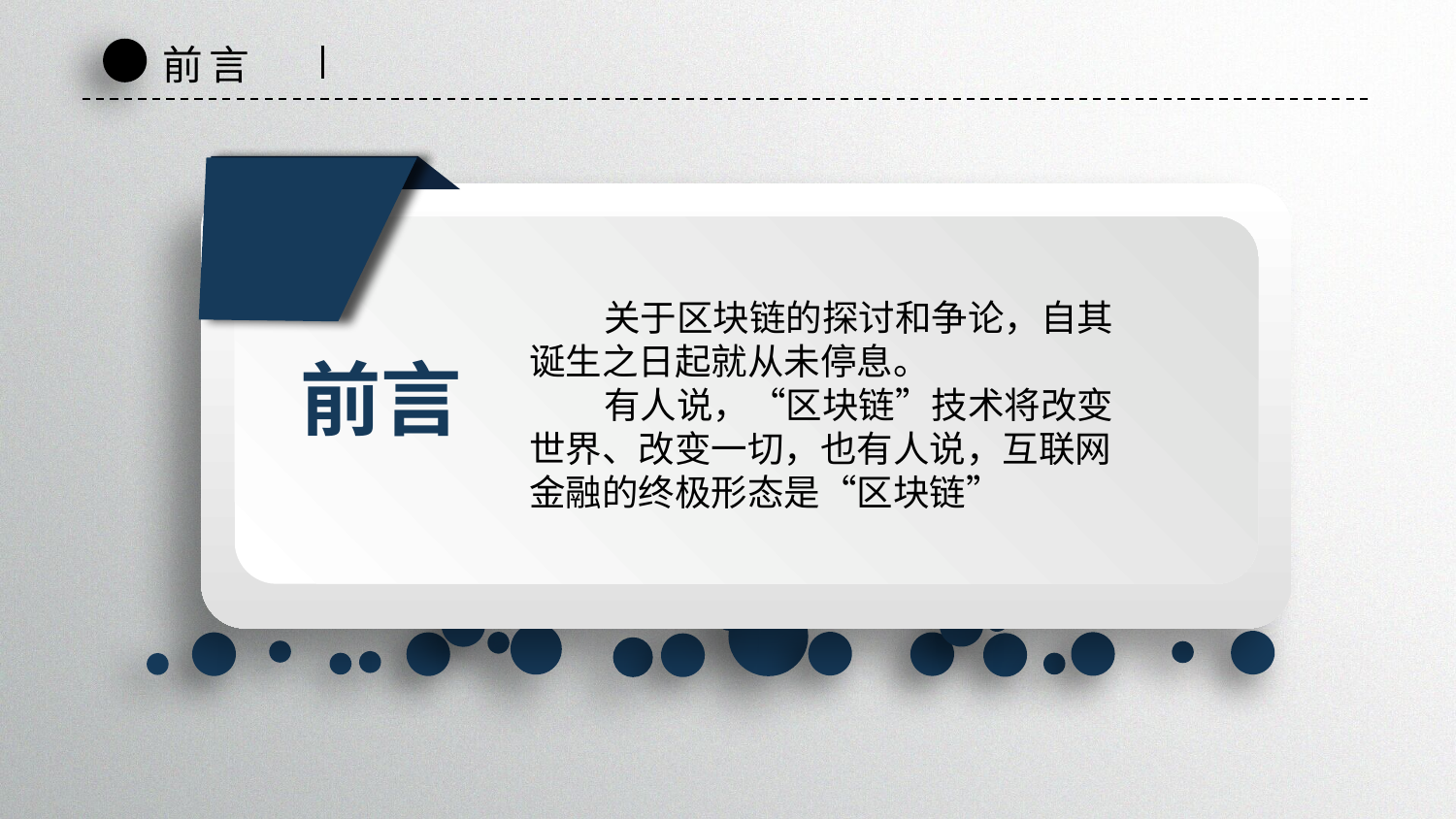

前言

        关于区块链的探讨和争论，自其诞生之日起就从未停息。
        有人说，“区块链”技术将改变世界、改变一切，也有人说，互联网金融的终极形态是“区块链”
前言